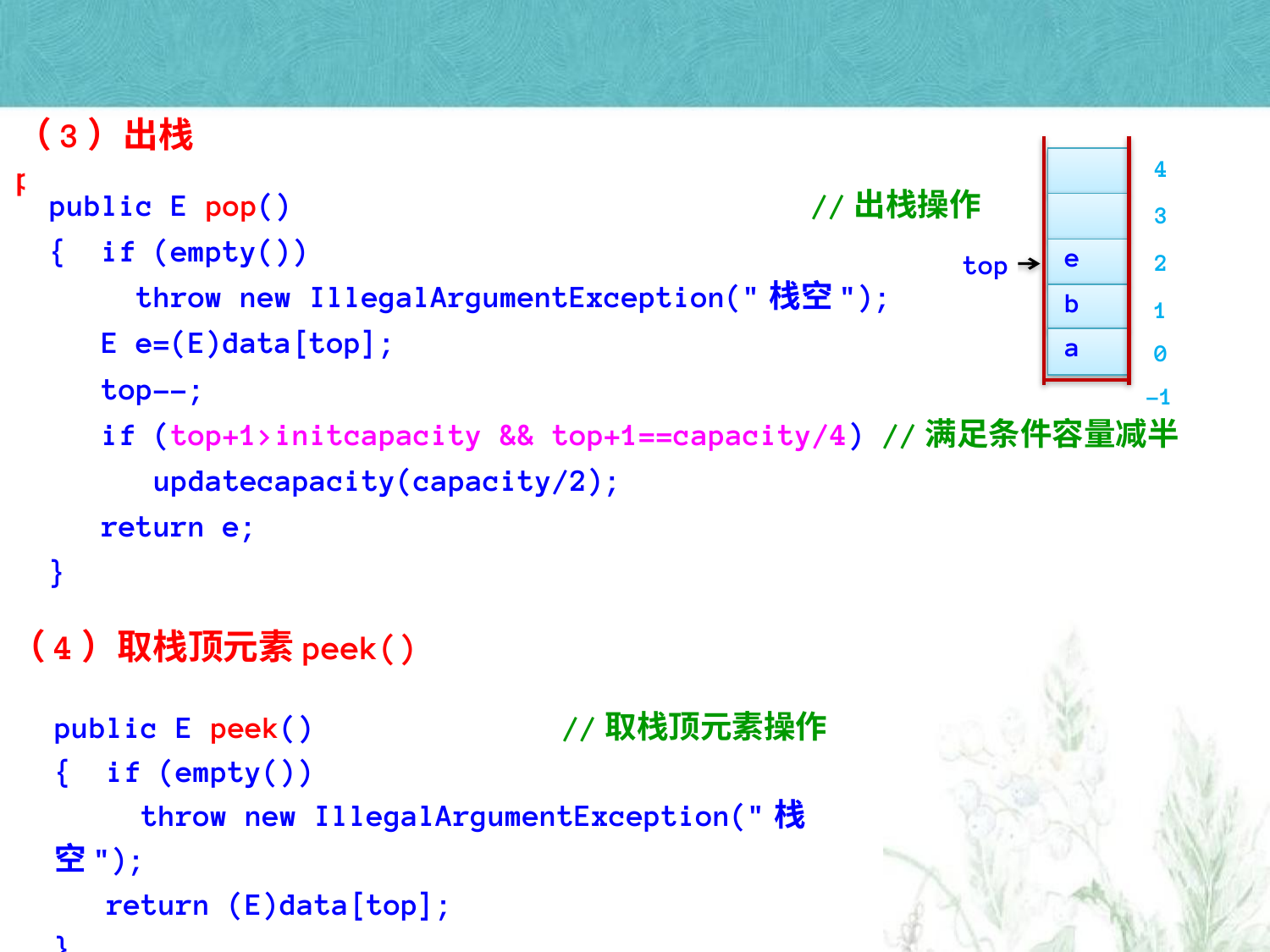

（3）出栈pop()

4

3
e
top
2

b
1
a
0
-1
public E pop()					//出栈操作
{  if (empty())
     throw new IllegalArgumentException("栈空");
   E e=(E)data[top];
   top--;
   if (top+1>initcapacity && top+1==capacity/4) //满足条件容量减半
      updatecapacity(capacity/2);
   return e;
}
（4）取栈顶元素peek()
public E peek()		//取栈顶元素操作
{  if (empty())
     throw new IllegalArgumentException("栈空");
   return (E)data[top];
}